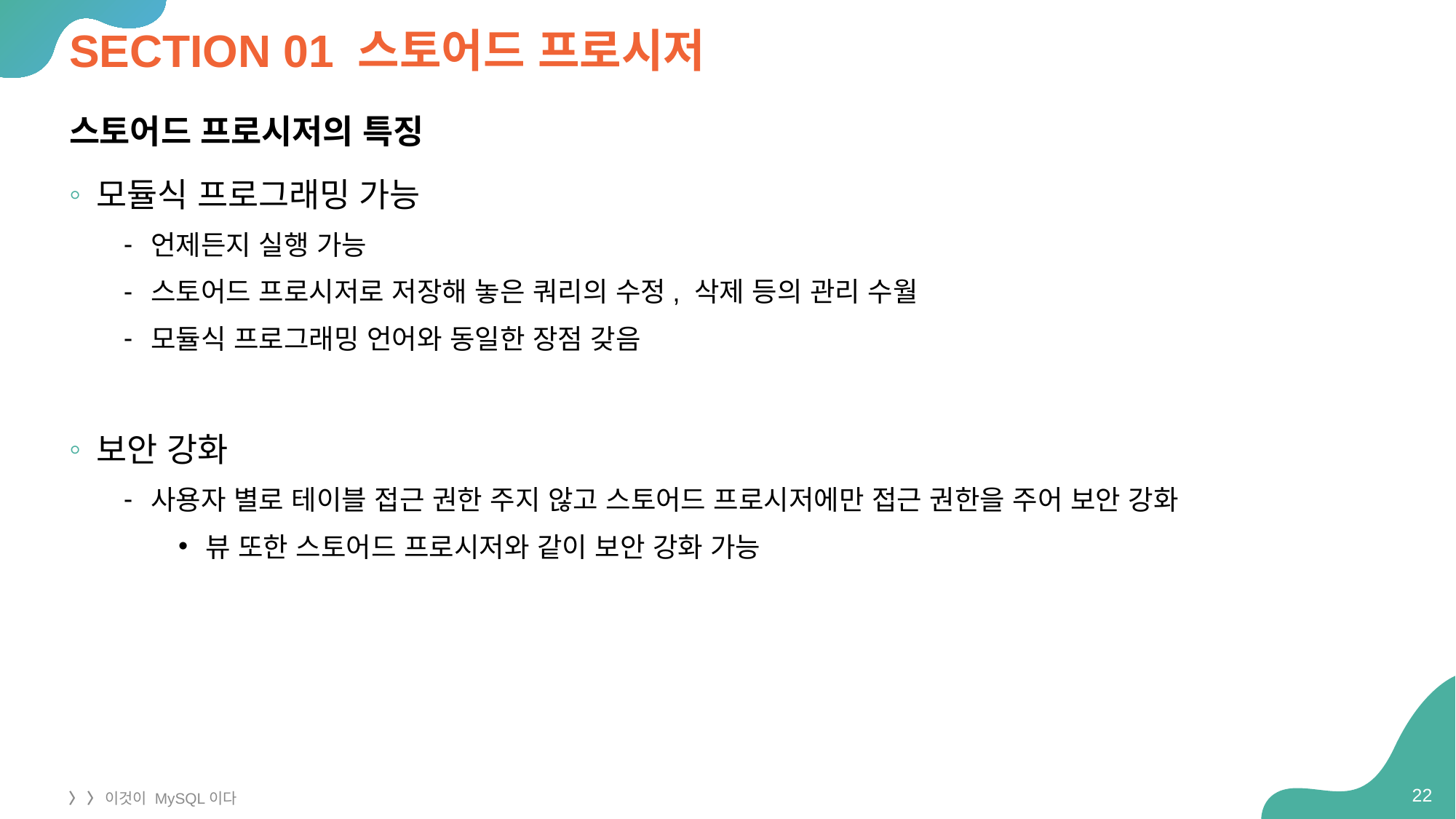

# SECTION 01 스토어드 프로시저
스토어드 프로시저의 특징
모듈식 프로그래밍 가능
언제든지 실행 가능
스토어드 프로시저로 저장해 놓은 쿼리의 수정, 삭제 등의 관리 수월
모듈식 프로그래밍 언어와 동일한 장점 갖음

보안 강화
사용자 별로 테이블 접근 권한 주지 않고 스토어드 프로시저에만 접근 권한을 주어 보안 강화
뷰 또한 스토어드 프로시저와 같이 보안 강화 가능

22
〉 〉 이것이 MySQL이다